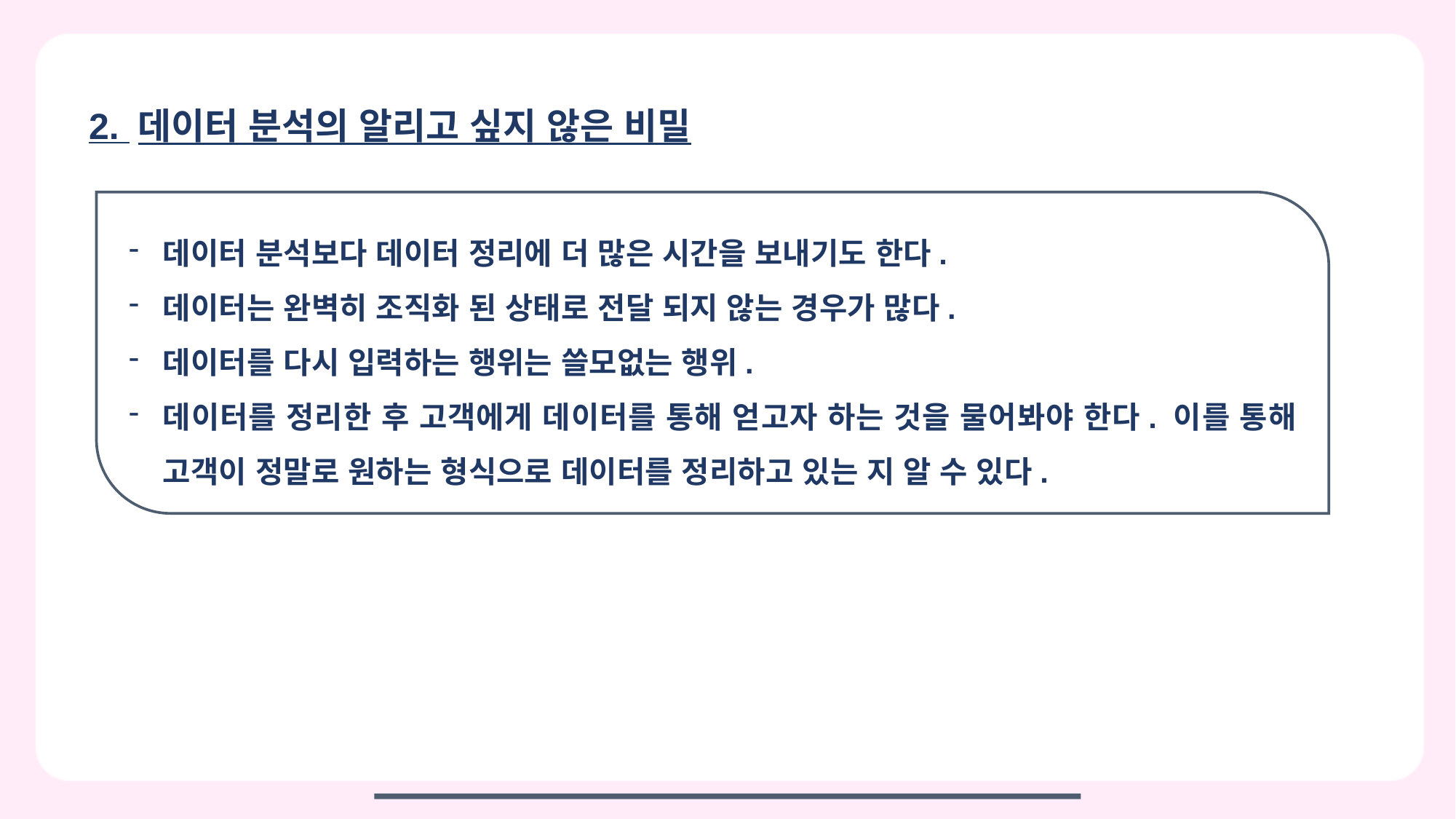

2. 데이터 분석의 알리고 싶지 않은 비밀
데이터 분석보다 데이터 정리에 더 많은 시간을 보내기도 한다.
데이터는 완벽히 조직화 된 상태로 전달 되지 않는 경우가 많다.
데이터를 다시 입력하는 행위는 쓸모없는 행위.
데이터를 정리한 후 고객에게 데이터를 통해 얻고자 하는 것을 물어봐야 한다. 이를 통해 고객이 정말로 원하는 형식으로 데이터를 정리하고 있는 지 알 수 있다.